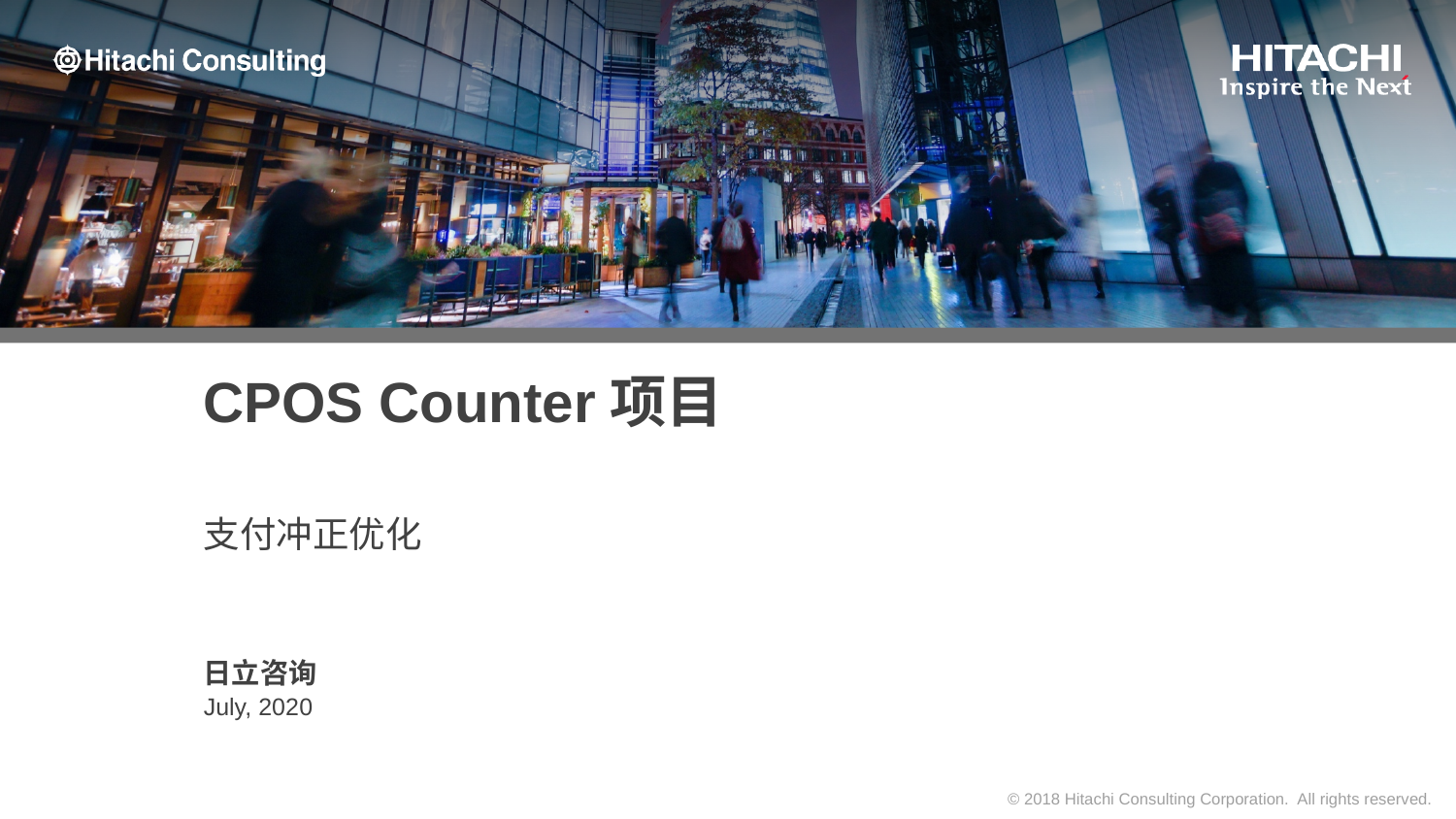

# CPOS Counter项目
支付冲正优化
日立咨询
July, 2020